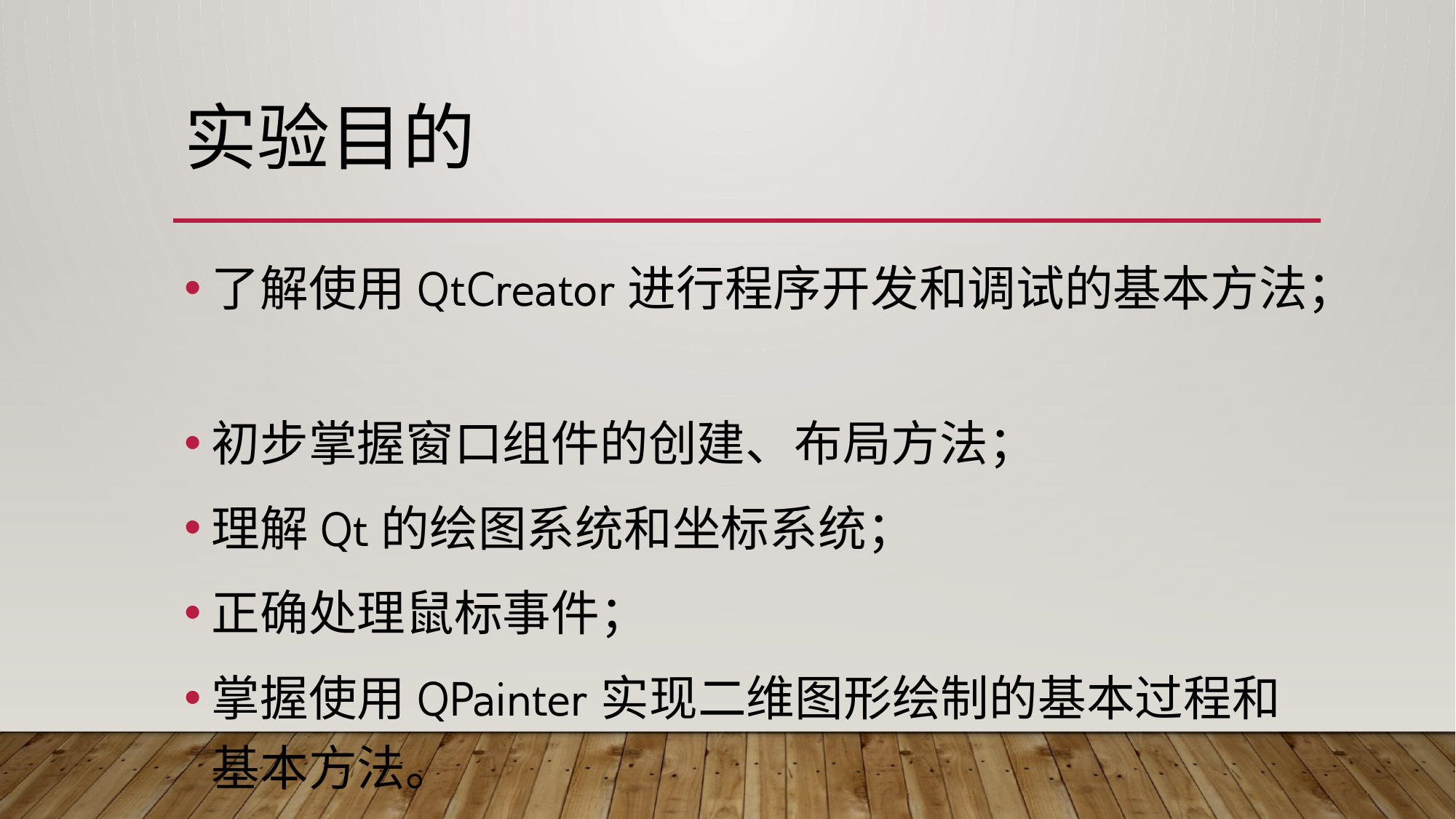

# 实验目的
了解使用QtCreator进行程序开发和调试的基本方法；
初步掌握窗口组件的创建、布局方法；
理解Qt的绘图系统和坐标系统；
正确处理鼠标事件；
掌握使用QPainter实现二维图形绘制的基本过程和基本方法。